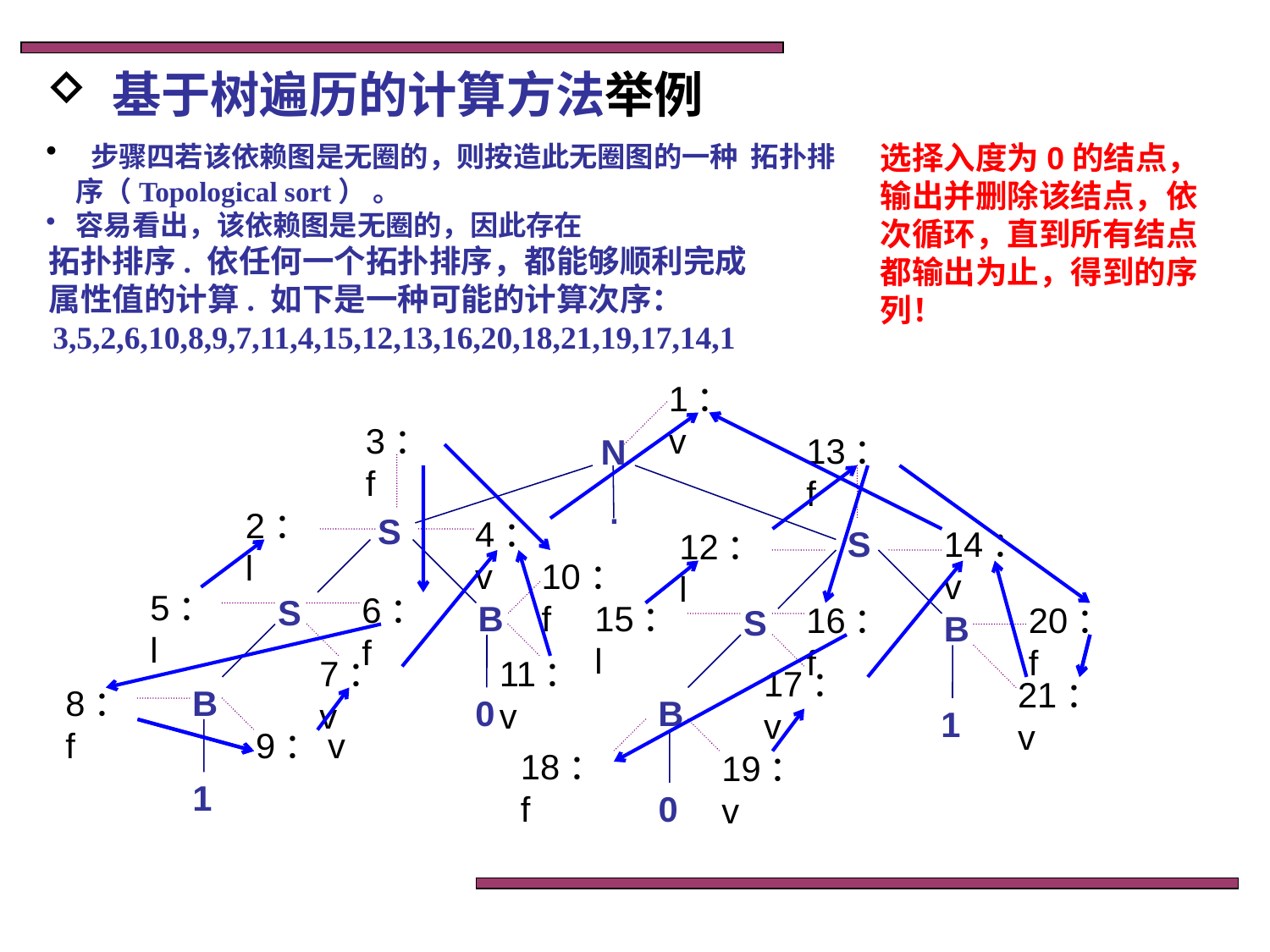

基于树遍历的计算方法举例
 步骤四若该依赖图是无圈的，则按造此无圈图的一种  拓扑排序（Topological sort） 。
容易看出，该依赖图是无圈的，因此存在
    拓扑排序. 依任何一个拓扑排序，都能够顺利完成
    属性值的计算. 如下是一种可能的计算次序：
     3,5,2,6,10,8,9,7,11,4,15,12,13,16,20,18,21,19,17,14,1
选择入度为0的结点，输出并删除该结点，依次循环，直到所有结点都输出为止，得到的序列！
1：v

3：f

2：l
4：v

N
13：f

14：v
12：l

.
S
S

10：f

11：v

5：l
6：f

7：v
S
B
15：l
16：f

17：v
20：f

21：v
S
B

8：f

9：v
B
0
B

1

18：f
19：v

1
0